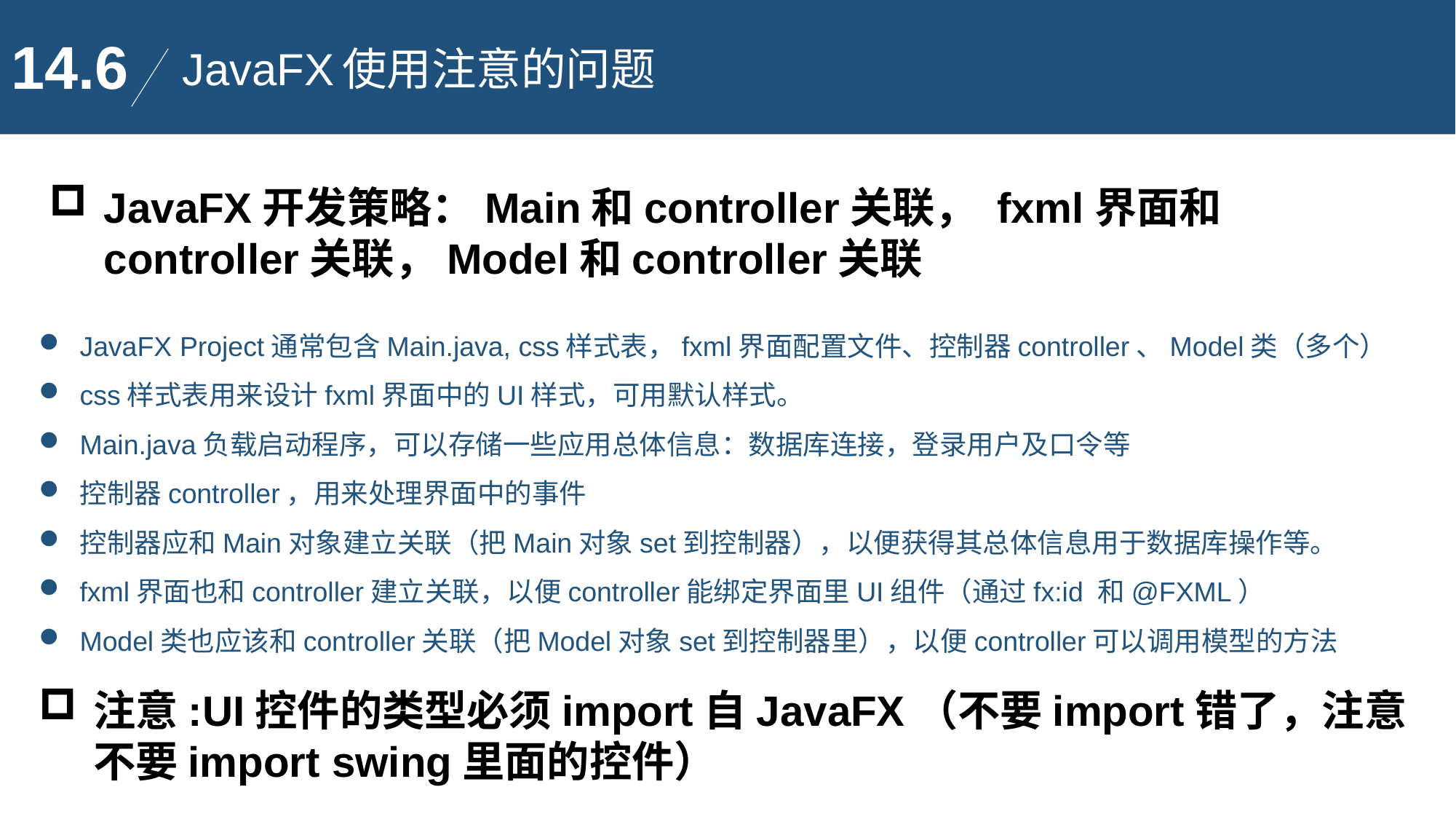

14.6
JavaFX使用注意的问题
JavaFX开发策略：Main和controller关联， fxml界面和controller关联，Model和controller关联
JavaFX Project通常包含Main.java, css样式表，fxml界面配置文件、控制器controller、Model类（多个）
css样式表用来设计fxml界面中的UI样式，可用默认样式。
Main.java负载启动程序，可以存储一些应用总体信息：数据库连接，登录用户及口令等
控制器controller，用来处理界面中的事件
控制器应和Main对象建立关联（把Main对象set到控制器），以便获得其总体信息用于数据库操作等。
fxml界面也和controller建立关联，以便controller能绑定界面里UI组件（通过fx:id 和@FXML）
Model类也应该和controller关联（把Model对象set到控制器里），以便controller可以调用模型的方法
注意:UI控件的类型必须import自JavaFX（不要import错了，注意不要import swing里面的控件）